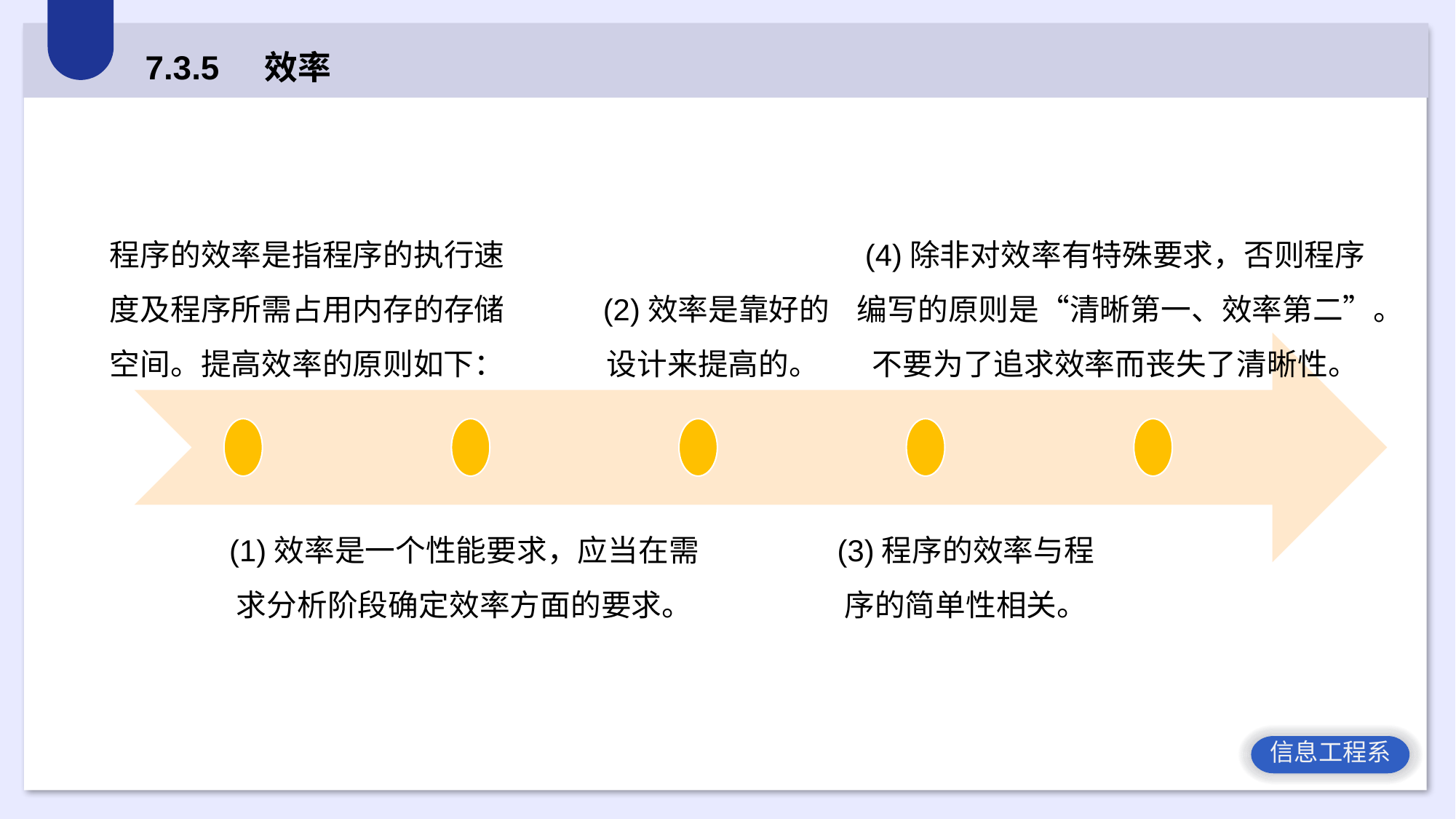

7.3.5    效率
程序的效率是指程序的执行速度及程序所需占用内存的存储空间。提高效率的原则如下：
(4)除非对效率有特殊要求，否则程序编写的原则是“清晰第一、效率第二”。不要为了追求效率而丧失了清晰性。
(2)效率是靠好的设计来提高的。

(1)效率是一个性能要求，应当在需求分析阶段确定效率方面的要求。
(3)程序的效率与程序的简单性相关。